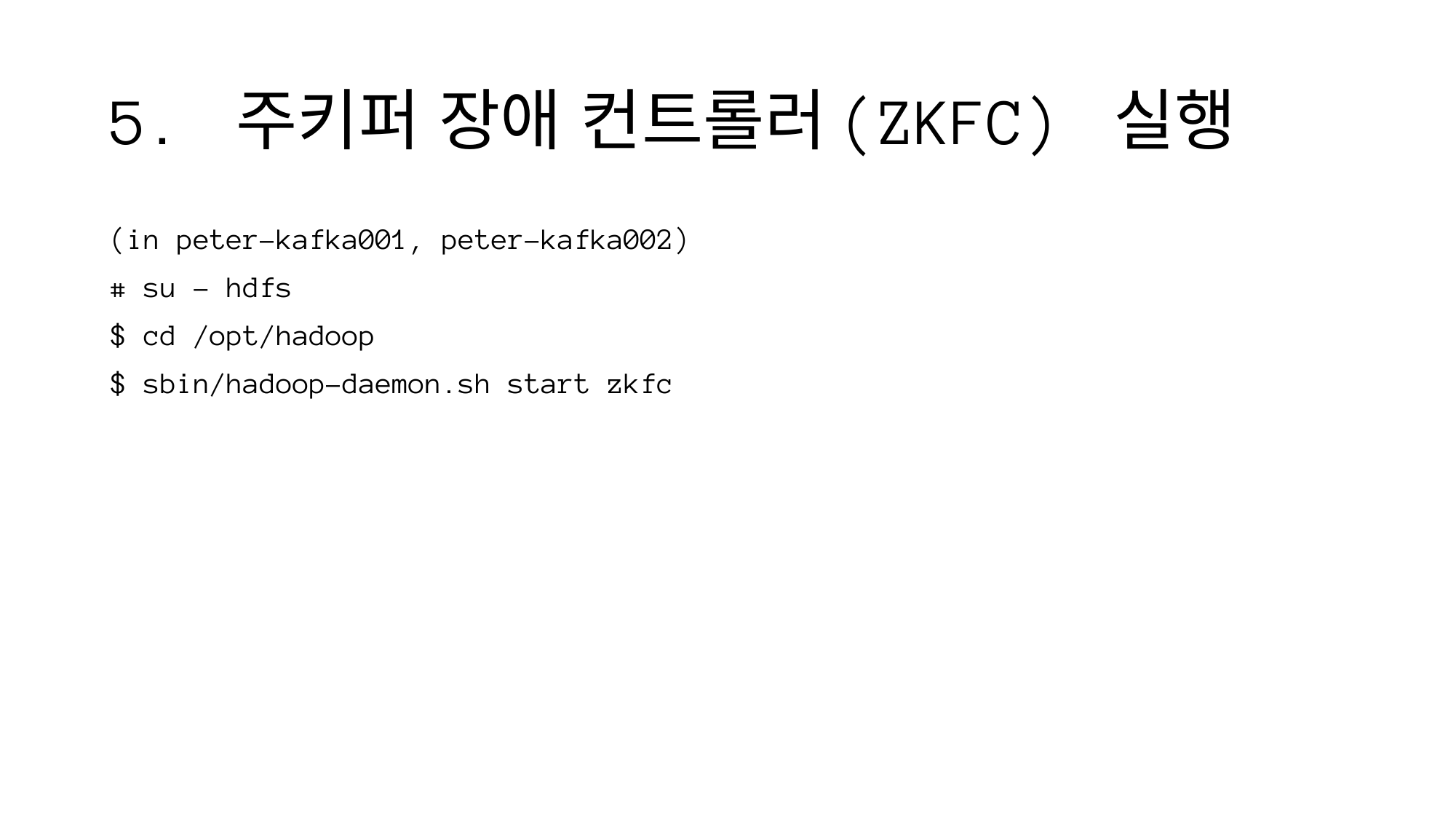

# 5. 주키퍼 장애 컨트롤러(ZKFC) 실행
(in peter-kafka001, peter-kafka002)
# su - hdfs
$ cd /opt/hadoop
$ sbin/hadoop-daemon.sh start zkfc